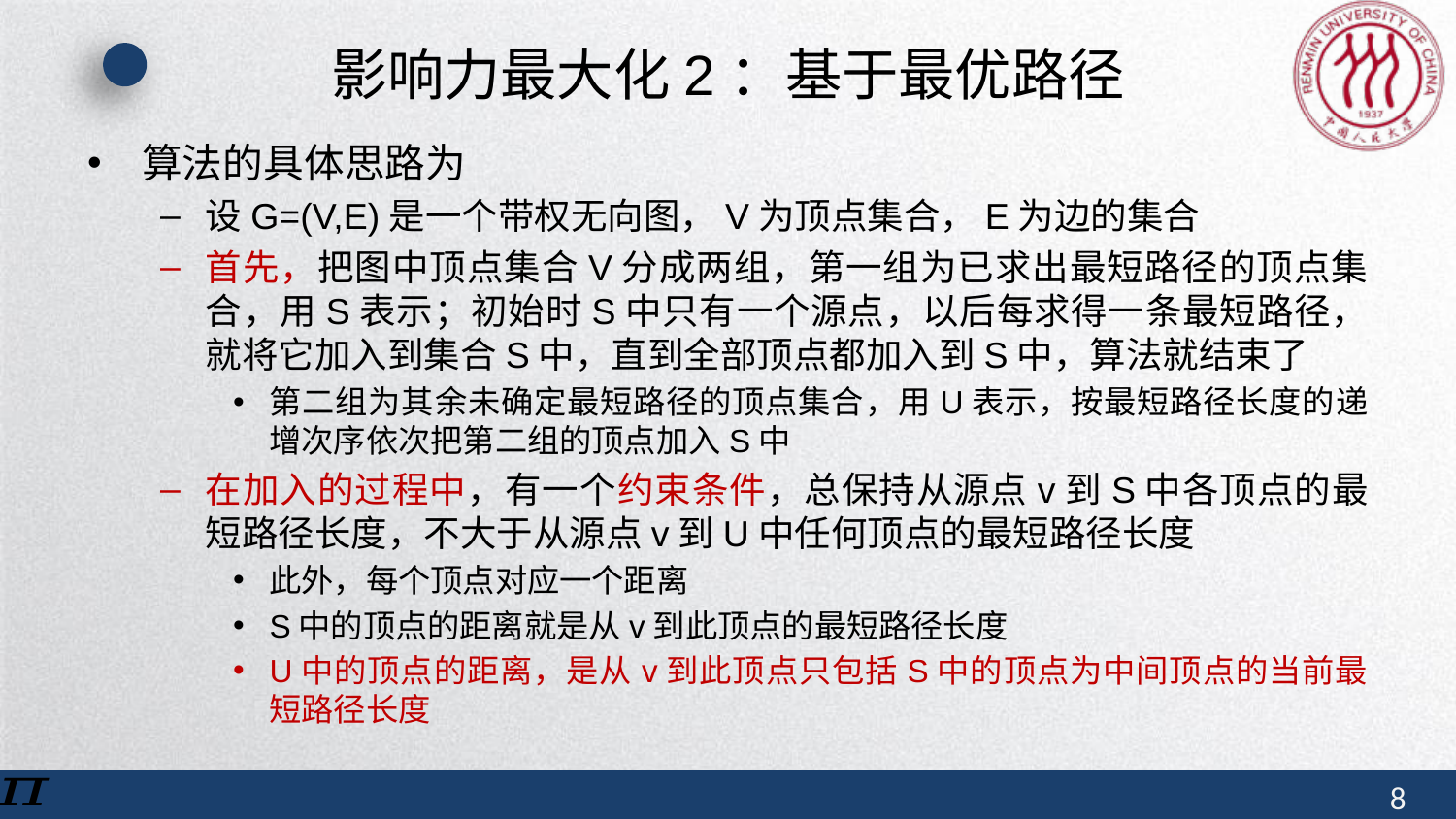

# 影响力最大化2：基于最优路径
算法的具体思路为
设G=(V,E)是一个带权无向图，V为顶点集合，E为边的集合
首先，把图中顶点集合V分成两组，第一组为已求出最短路径的顶点集合，用S表示；初始时S中只有一个源点，以后每求得一条最短路径，就将它加入到集合S中，直到全部顶点都加入到S中，算法就结束了
第二组为其余未确定最短路径的顶点集合，用U表示，按最短路径长度的递增次序依次把第二组的顶点加入S中
在加入的过程中，有一个约束条件，总保持从源点v到S中各顶点的最短路径长度，不大于从源点v到U中任何顶点的最短路径长度
此外，每个顶点对应一个距离
S中的顶点的距离就是从v到此顶点的最短路径长度
U中的顶点的距离，是从v到此顶点只包括S中的顶点为中间顶点的当前最短路径长度